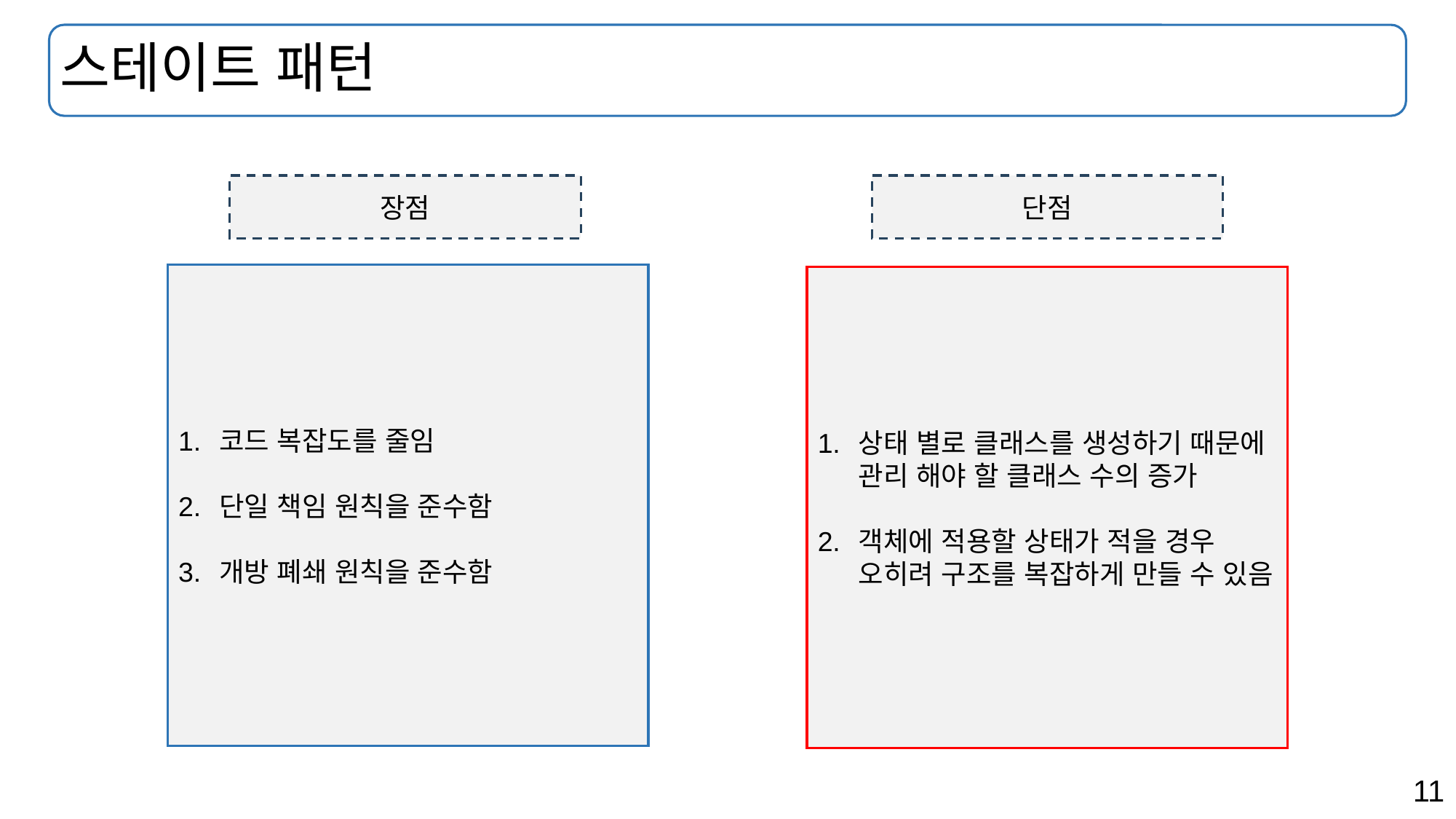

# 스테이트 패턴
장점
단점
코드 복잡도를 줄임

단일 책임 원칙을 준수함

개방 폐쇄 원칙을 준수함
상태 별로 클래스를 생성하기 때문에 관리 해야 할 클래스 수의 증가

객체에 적용할 상태가 적을 경우 오히려 구조를 복잡하게 만들 수 있음